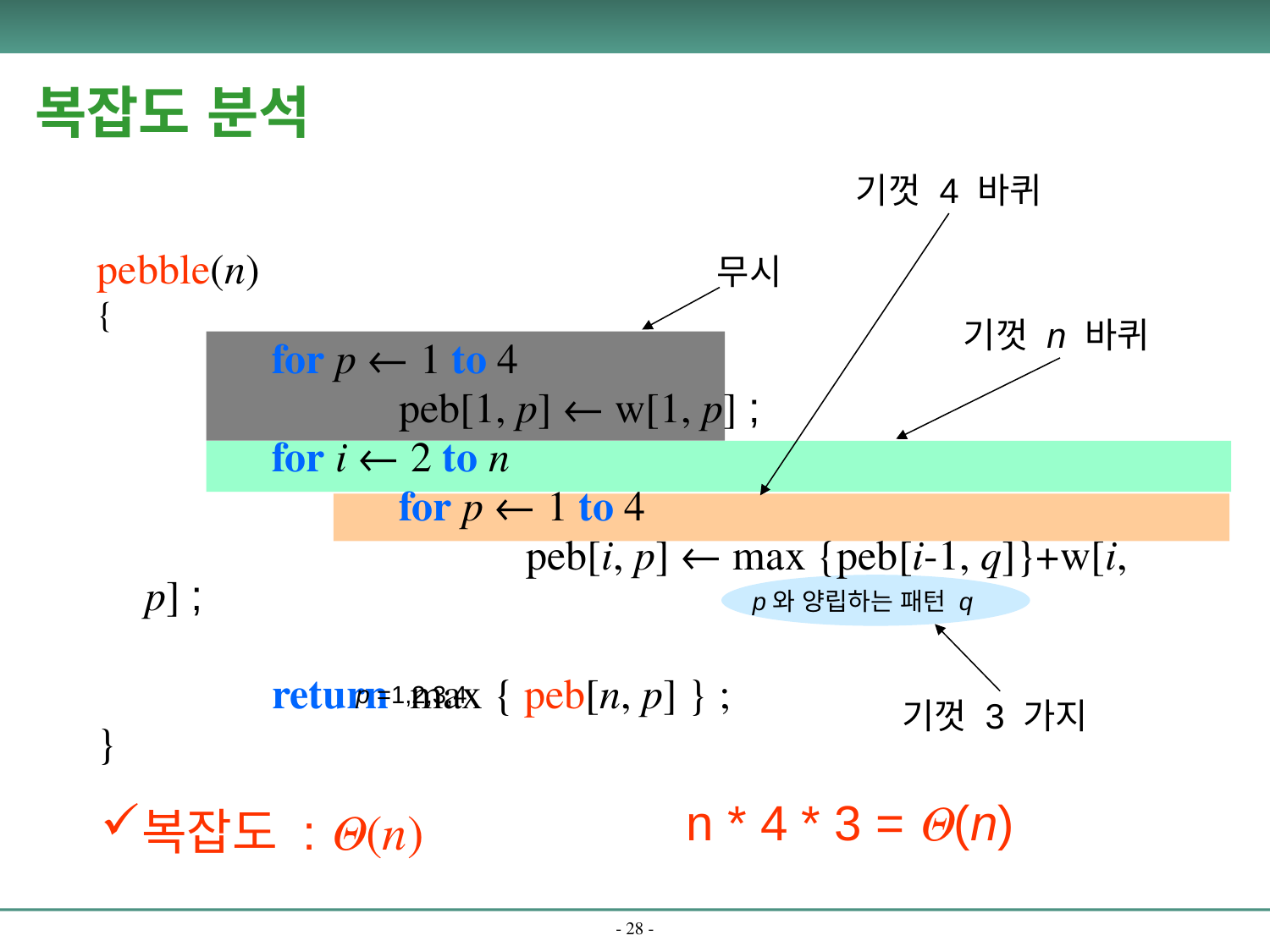

# 복잡도 분석
기껏 4 바퀴

무시

pebble(n)
{
		for p ← 1 to 4
			peb[1, p] ← w[1, p] ;
		for i ← 2 to n
			for p ← 1 to 4
				peb[i, p] ← max {peb[i-1, q]}+w[i, p] ;

		return  max { peb[n, p] } ;
}
기껏 n 바퀴

기껏 3 가지
p와 양립하는 패턴 q
p =1,2,3,4
n * 4 * 3 = Θ(n)
복잡도 : Θ(n)